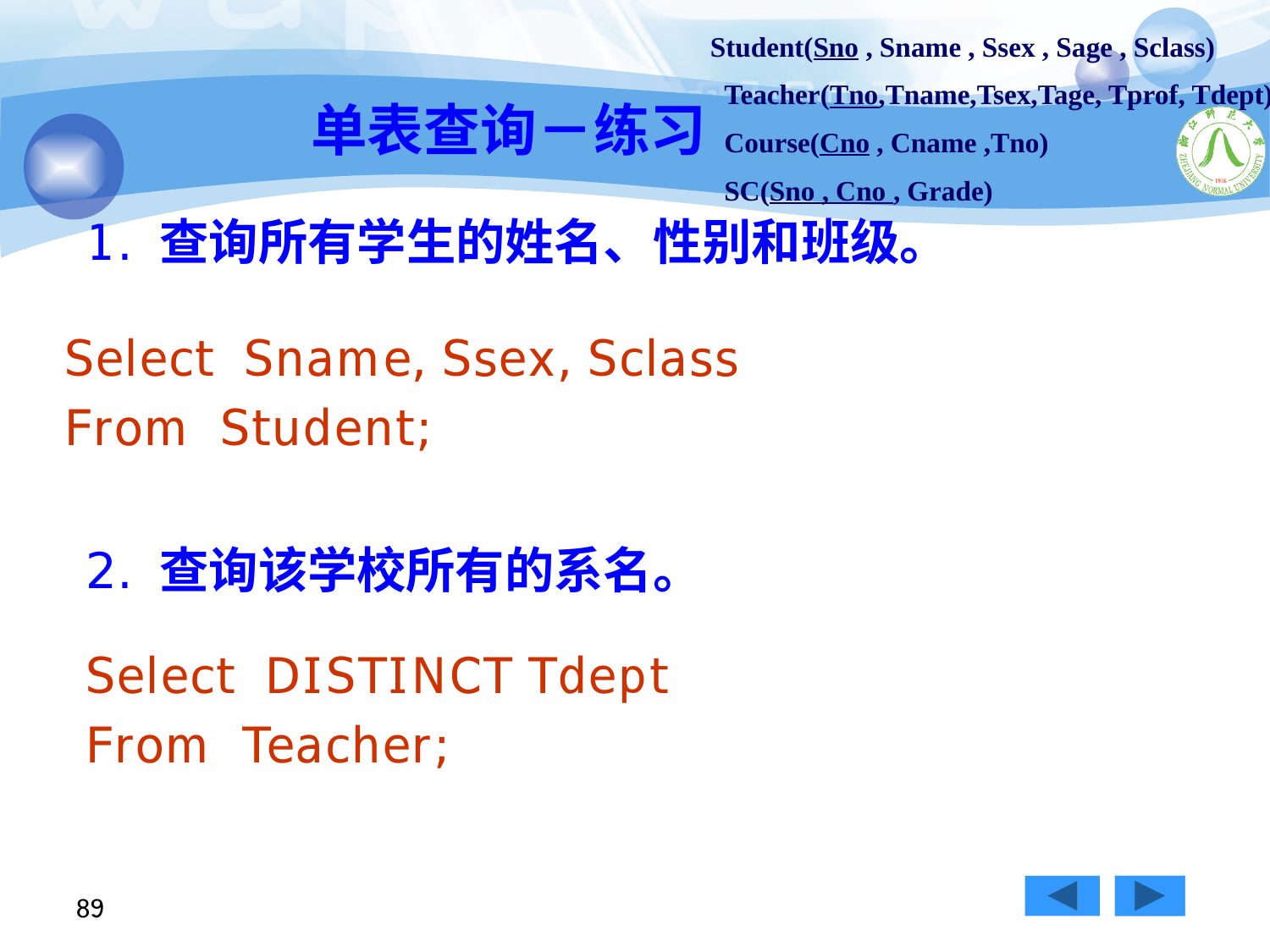

Student(Sno , Sname , Ssex , Sage , Sclass)
  Teacher(Tno,Tname,Tsex,Tage, Tprof, Tdept)
  Course(Cno , Cname ,Tno)
  SC(Sno , Cno , Grade)
# 单表查询－练习
1. 查询所有学生的姓名、性别和班级。
Select  Sname, Ssex, Sclass
From  Student;
2. 查询该学校所有的系名。
Select  DISTINCT Tdept
From  Teacher;
89